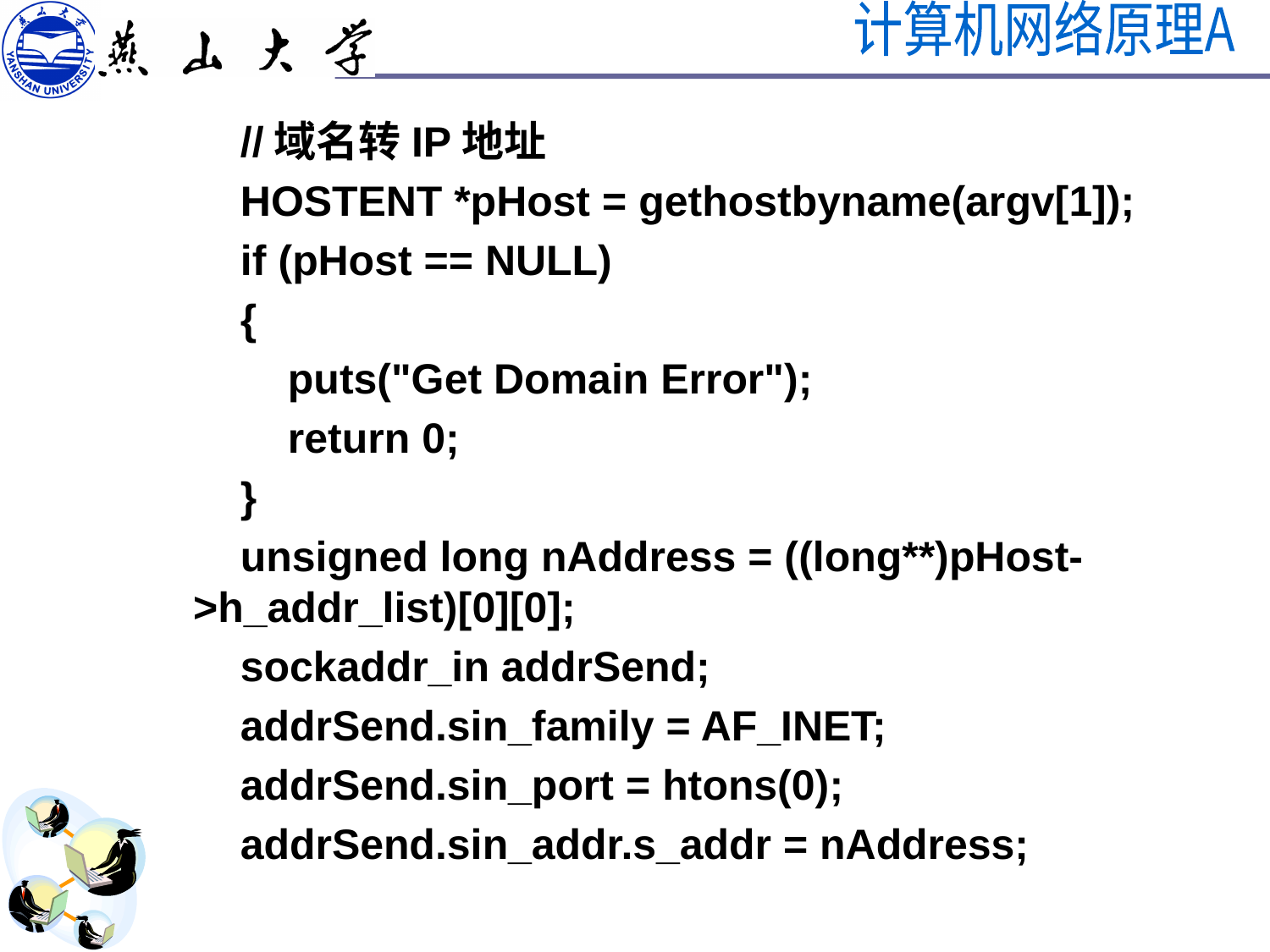

//域名转IP地址
    HOSTENT *pHost = gethostbyname(argv[1]);
    if (pHost == NULL)
    {
        puts("Get Domain Error");
        return 0;
    }
    unsigned long nAddress = ((long**)pHost->h_addr_list)[0][0];
    sockaddr_in addrSend;
    addrSend.sin_family = AF_INET;
    addrSend.sin_port = htons(0);
    addrSend.sin_addr.s_addr = nAddress;